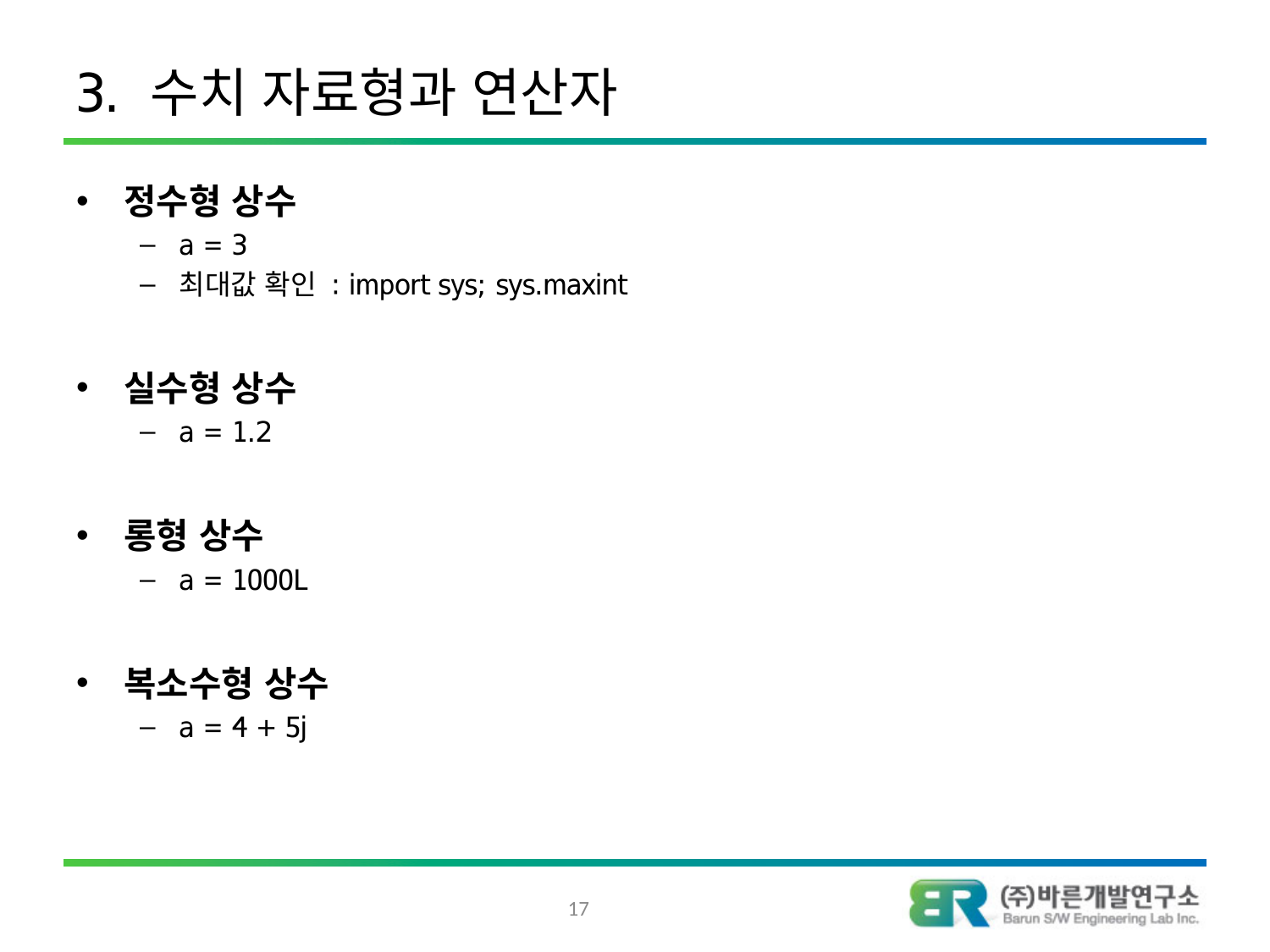

# 3. 수치 자료형과 연산자
정수형 상수
a = 3
최대값 확인 : import sys; sys.maxint

실수형 상수
a = 1.2

롱형 상수
a = 1000L

복소수형 상수
a = 4 + 5j
17